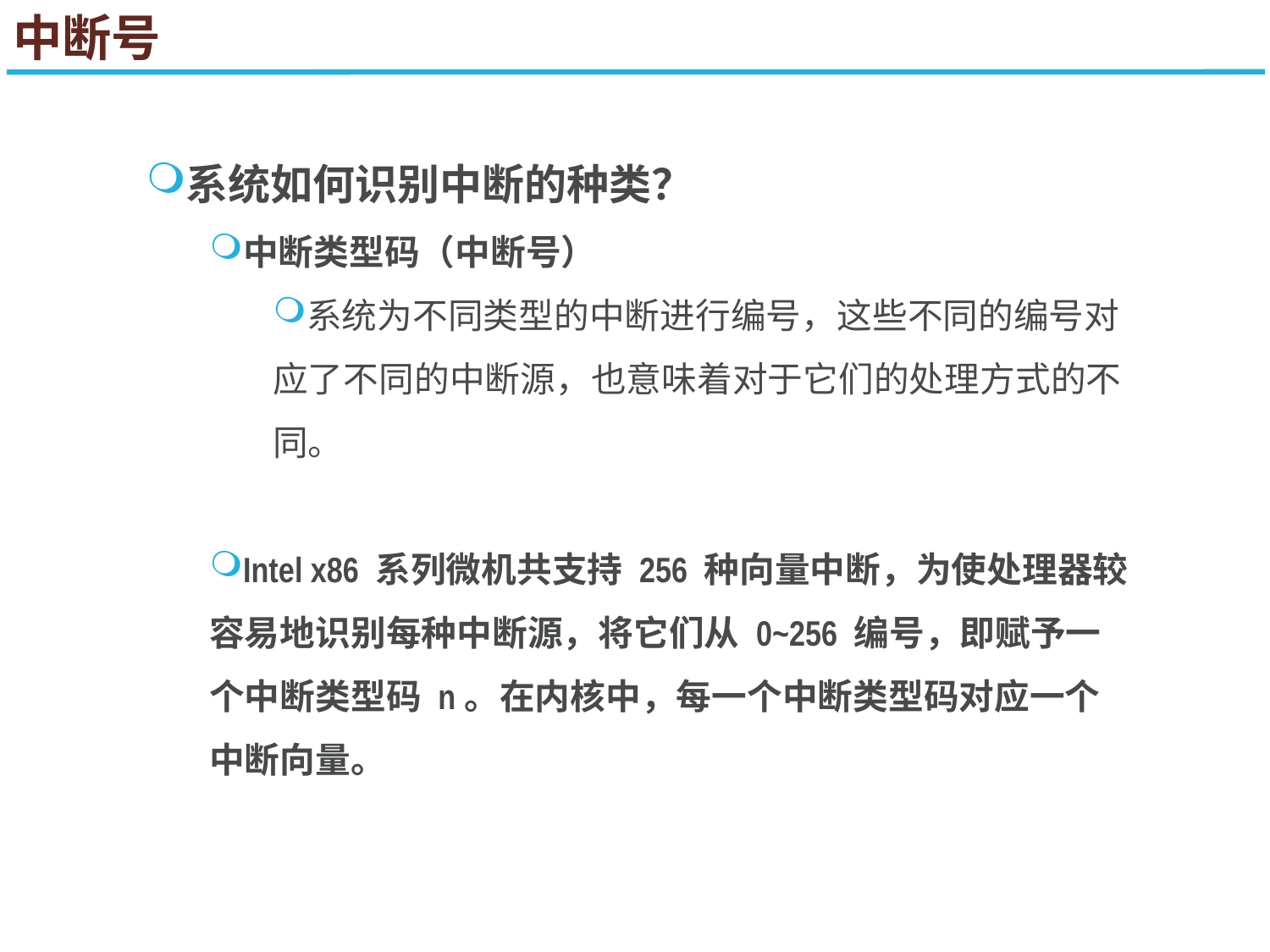

中断号
系统如何识别中断的种类？
中断类型码（中断号）
系统为不同类型的中断进行编号，这些不同的编号对应了不同的中断源，也意味着对于它们的处理方式的不同。

Intel x86 系列微机共支持 256 种向量中断，为使处理器较容易地识别每种中断源，将它们从 0~256 编号，即赋予一个中断类型码 n。在内核中，每一个中断类型码对应一个中断向量。